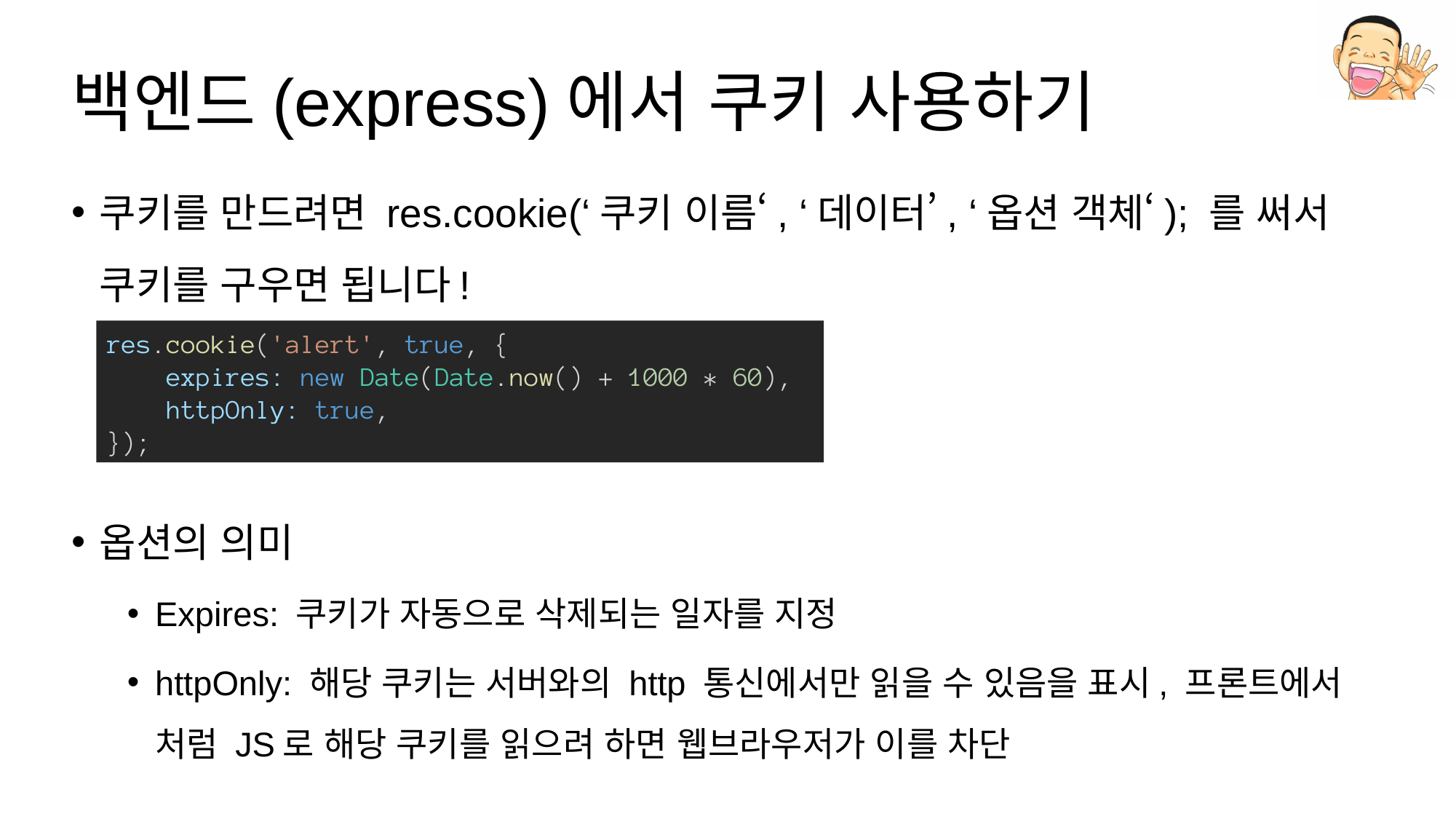

# 백엔드(express)에서 쿠키 사용하기
쿠키를 만드려면 res.cookie(‘쿠키 이름‘, ‘데이터’, ‘옵션 객체‘); 를 써서 쿠키를 구우면 됩니다!

옵션의 의미
Expires: 쿠키가 자동으로 삭제되는 일자를 지정
httpOnly: 해당 쿠키는 서버와의 http 통신에서만 읽을 수 있음을 표시, 프론트에서 처럼 JS로 해당 쿠키를 읽으려 하면 웹브라우저가 이를 차단

res.cookie('alert', true, {
    expires: new Date(Date.now() + 1000 * 60),
    httpOnly: true,
});